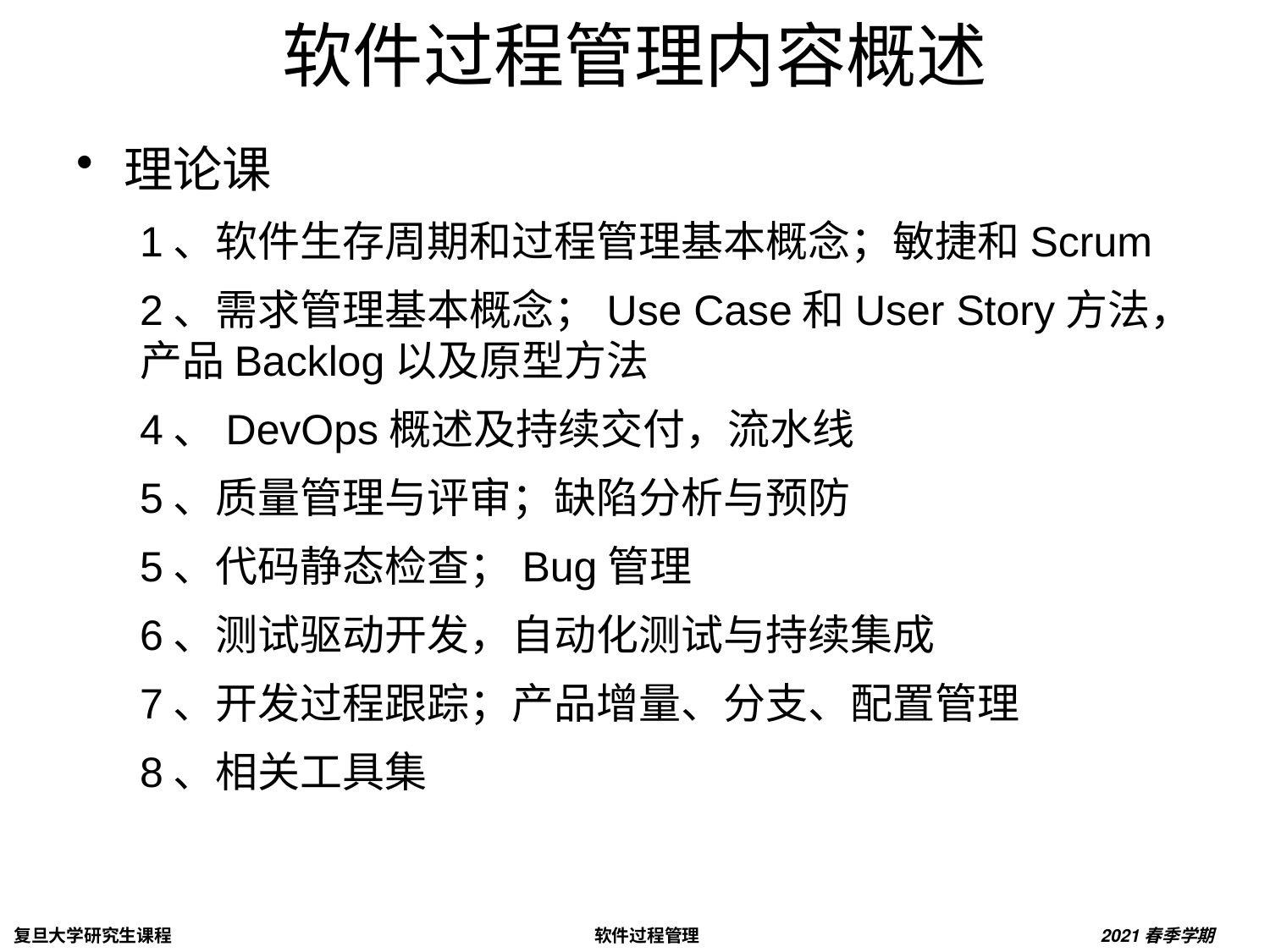

# 软件过程管理内容概述
理论课
1、软件生存周期和过程管理基本概念；敏捷和Scrum
2、需求管理基本概念；Use Case和User Story方法，产品Backlog以及原型方法
4、DevOps概述及持续交付，流水线
5、质量管理与评审；缺陷分析与预防
5、代码静态检查；Bug管理
6、测试驱动开发，自动化测试与持续集成
7、开发过程跟踪；产品增量、分支、配置管理
8、相关工具集
8